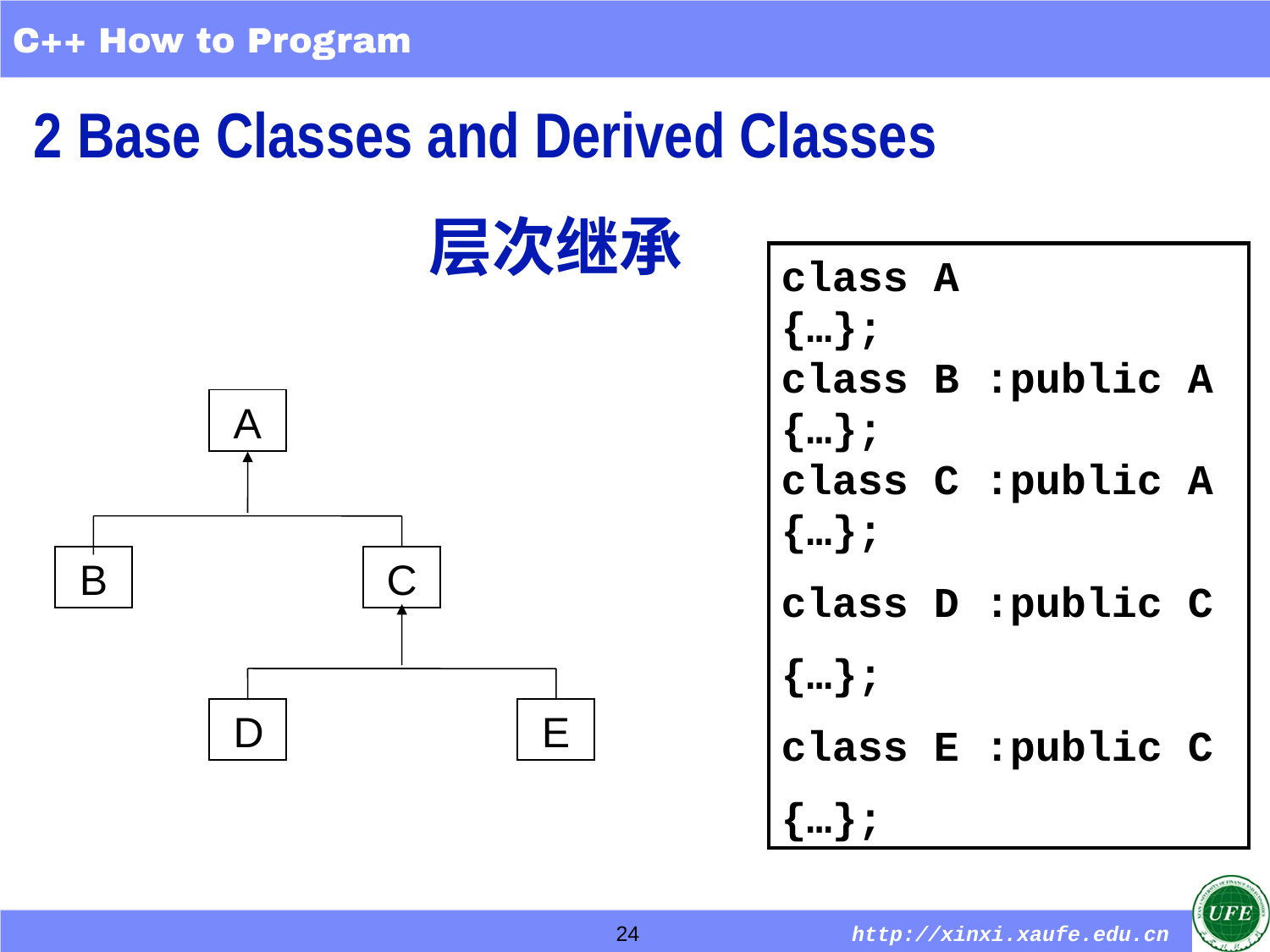

2 Base Classes and Derived Classes
# 层次继承
class A
{…};
class B :public A
{…};
class C :public A
{…};
class D :public C
{…};
class E :public C
{…};
 A

B
C

  D
 E
24